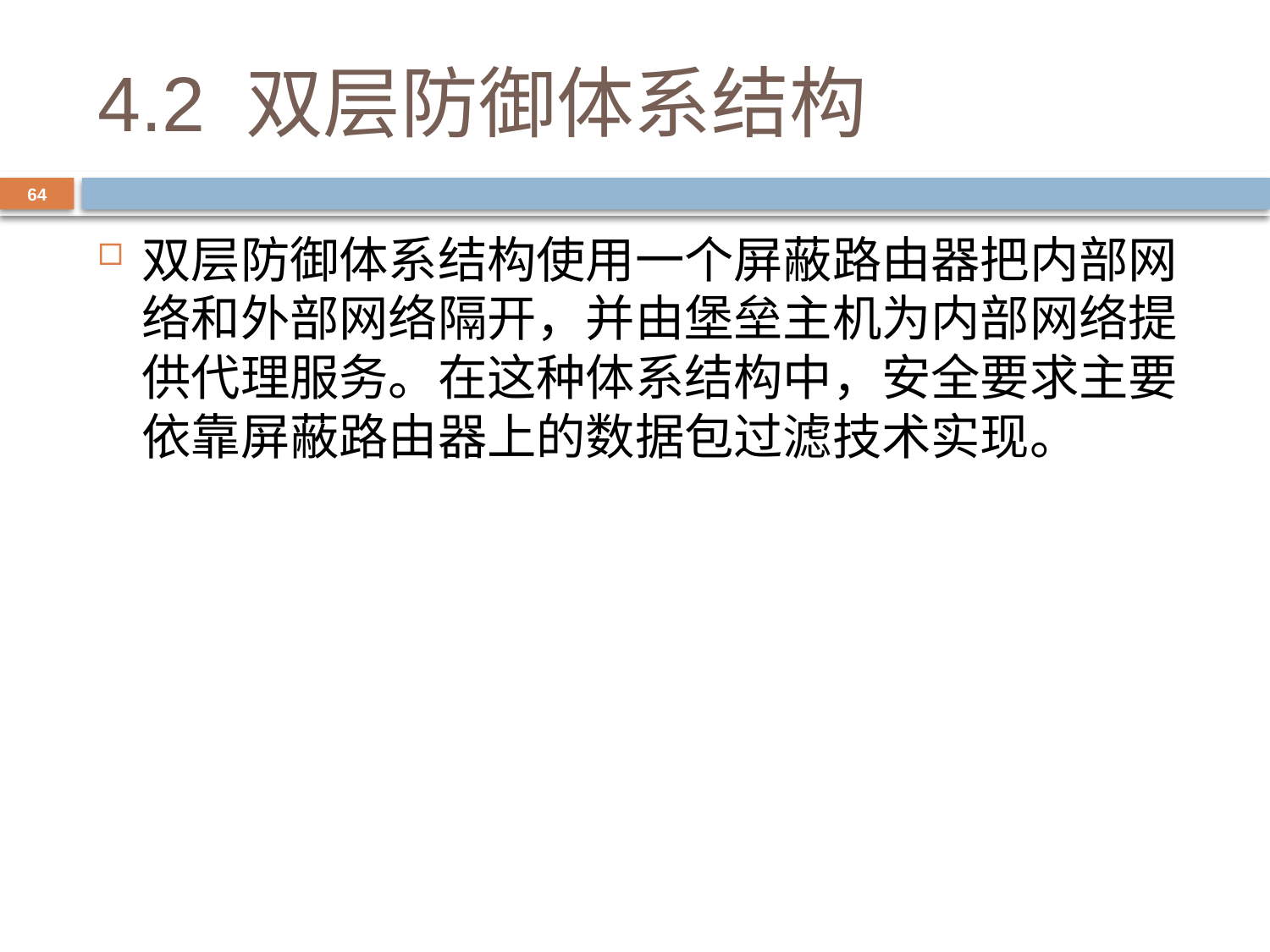

# 4.2 双层防御体系结构
64
双层防御体系结构使用一个屏蔽路由器把内部网络和外部网络隔开，并由堡垒主机为内部网络提供代理服务。在这种体系结构中，安全要求主要依靠屏蔽路由器上的数据包过滤技术实现。